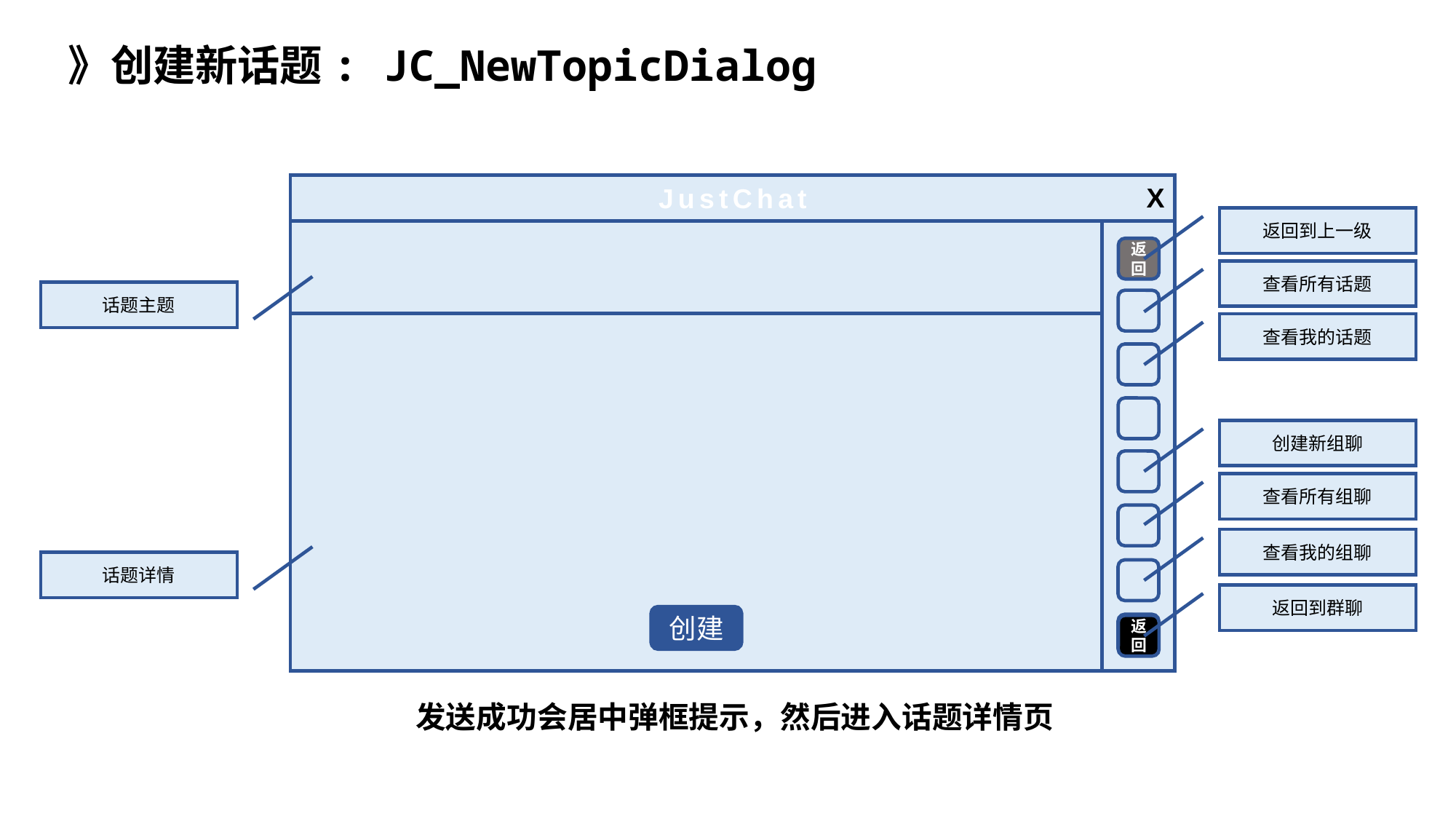

》创建新话题: JC_NewTopicDialog

JustChat
X
返回到上一级

返回
查看所有话题

话题主题

查看我的话题

创建新组聊

查看所有组聊

查看我的组聊

话题详情

返回到群聊
创建

返回
发送成功会居中弹框提示，然后进入话题详情页